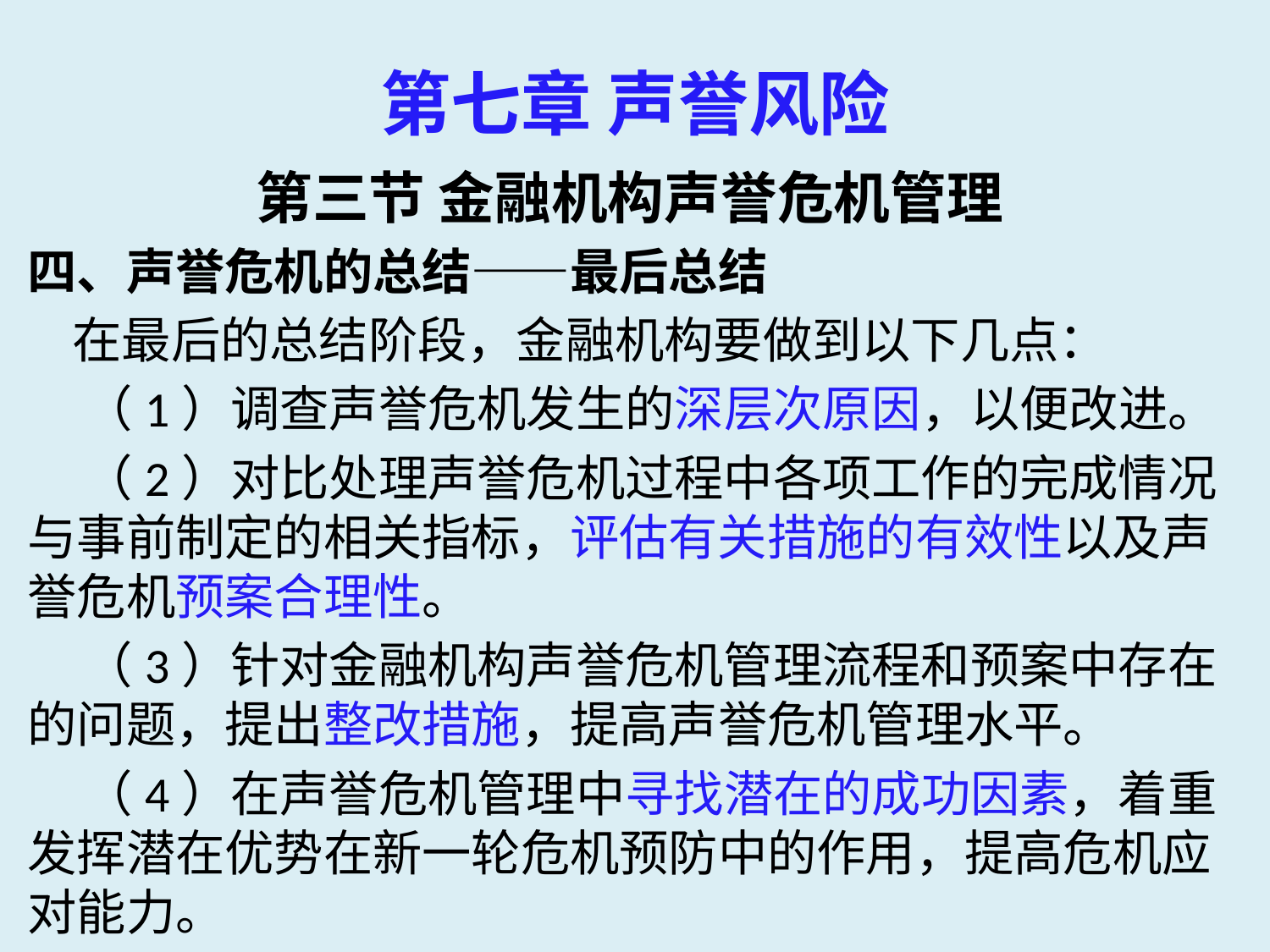

# 第七章 声誉风险
第三节 金融机构声誉危机管理
四、声誉危机的总结——最后总结
   在最后的总结阶段，金融机构要做到以下几点：
    （1）调查声誉危机发生的深层次原因，以便改进。
    （2）对比处理声誉危机过程中各项工作的完成情况与事前制定的相关指标，评估有关措施的有效性以及声誉危机预案合理性。
    （3）针对金融机构声誉危机管理流程和预案中存在的问题，提出整改措施，提高声誉危机管理水平。
    （4）在声誉危机管理中寻找潜在的成功因素，着重发挥潜在优势在新一轮危机预防中的作用，提高危机应对能力。